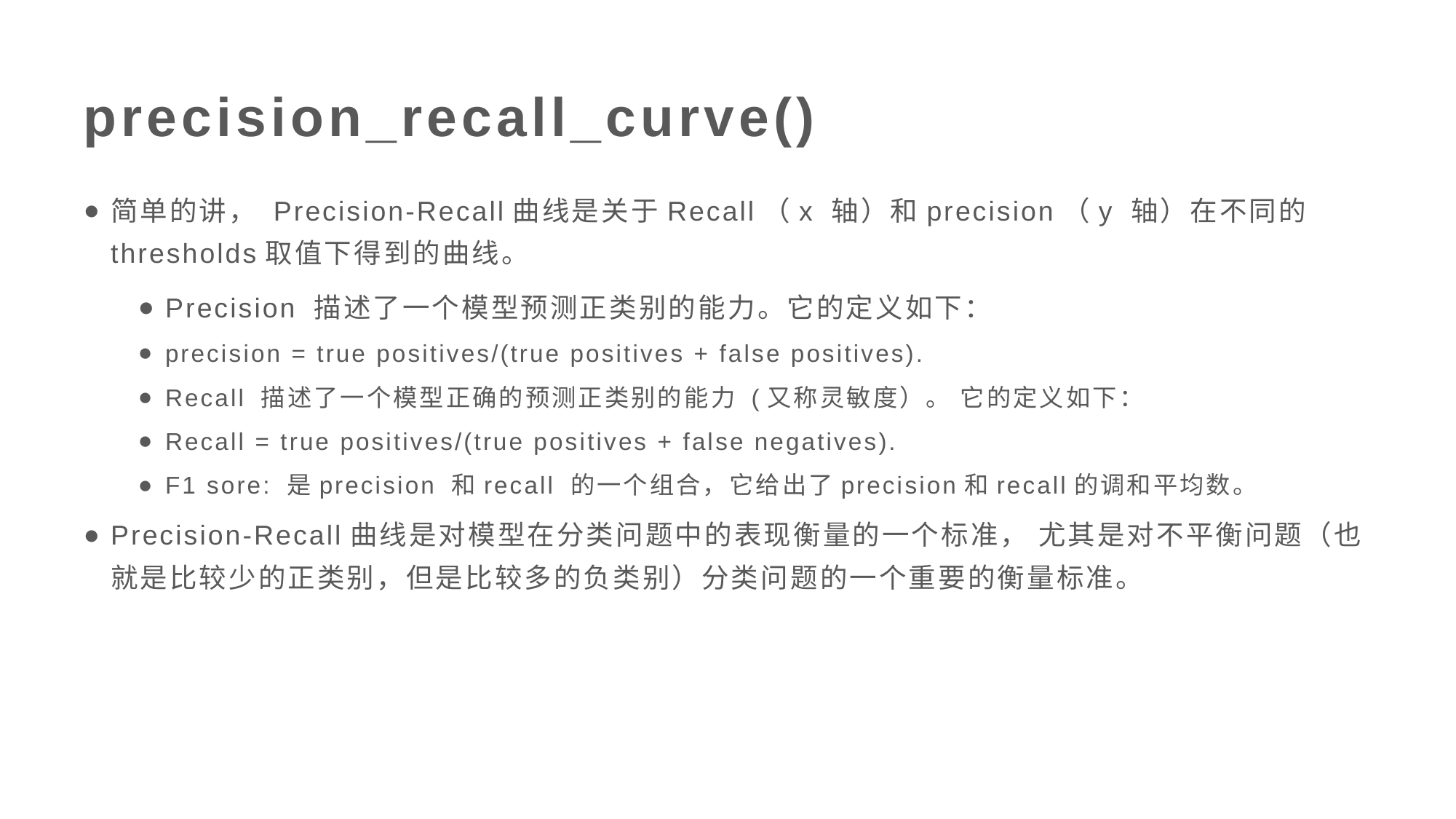

# precision_recall_curve()
简单的讲， Precision-Recall曲线是关于Recall（x 轴）和precision（y 轴）在不同的thresholds取值下得到的曲线。
Precision 描述了一个模型预测正类别的能力。它的定义如下：
precision = true positives/(true positives + false positives).
Recall 描述了一个模型正确的预测正类别的能力 (又称灵敏度）。 它的定义如下：
Recall = true positives/(true positives + false negatives).
F1 sore: 是precision 和recall 的一个组合，它给出了precision和recall的调和平均数。
Precision-Recall曲线是对模型在分类问题中的表现衡量的一个标准， 尤其是对不平衡问题（也就是比较少的正类别，但是比较多的负类别）分类问题的一个重要的衡量标准。